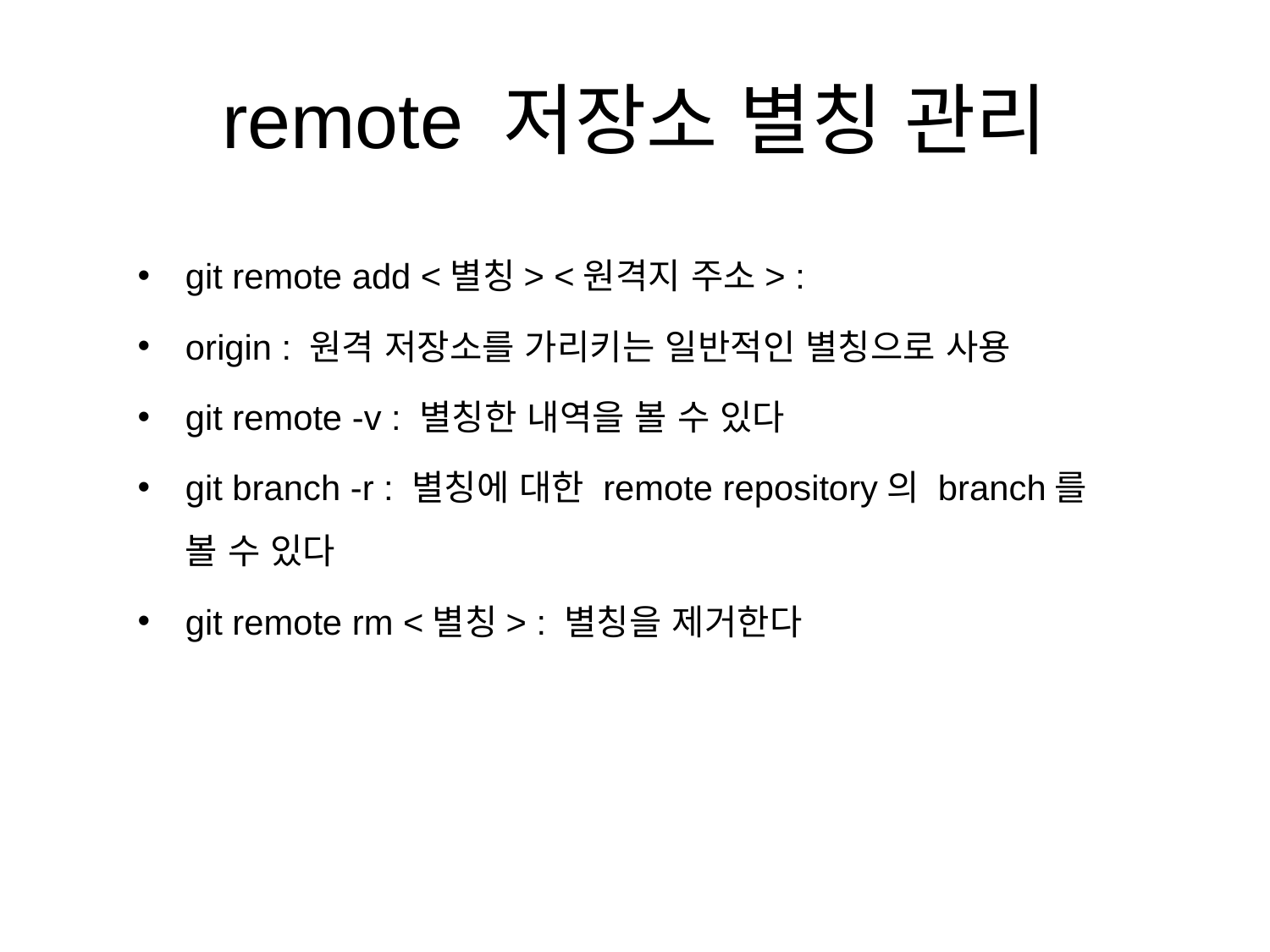

# remote 저장소 별칭 관리
git remote add <별칭> <원격지 주소> :
origin : 원격 저장소를 가리키는 일반적인 별칭으로 사용
git remote -v : 별칭한 내역을 볼 수 있다
git branch -r : 별칭에 대한 remote repository의 branch를 볼 수 있다
git remote rm <별칭> : 별칭을 제거한다